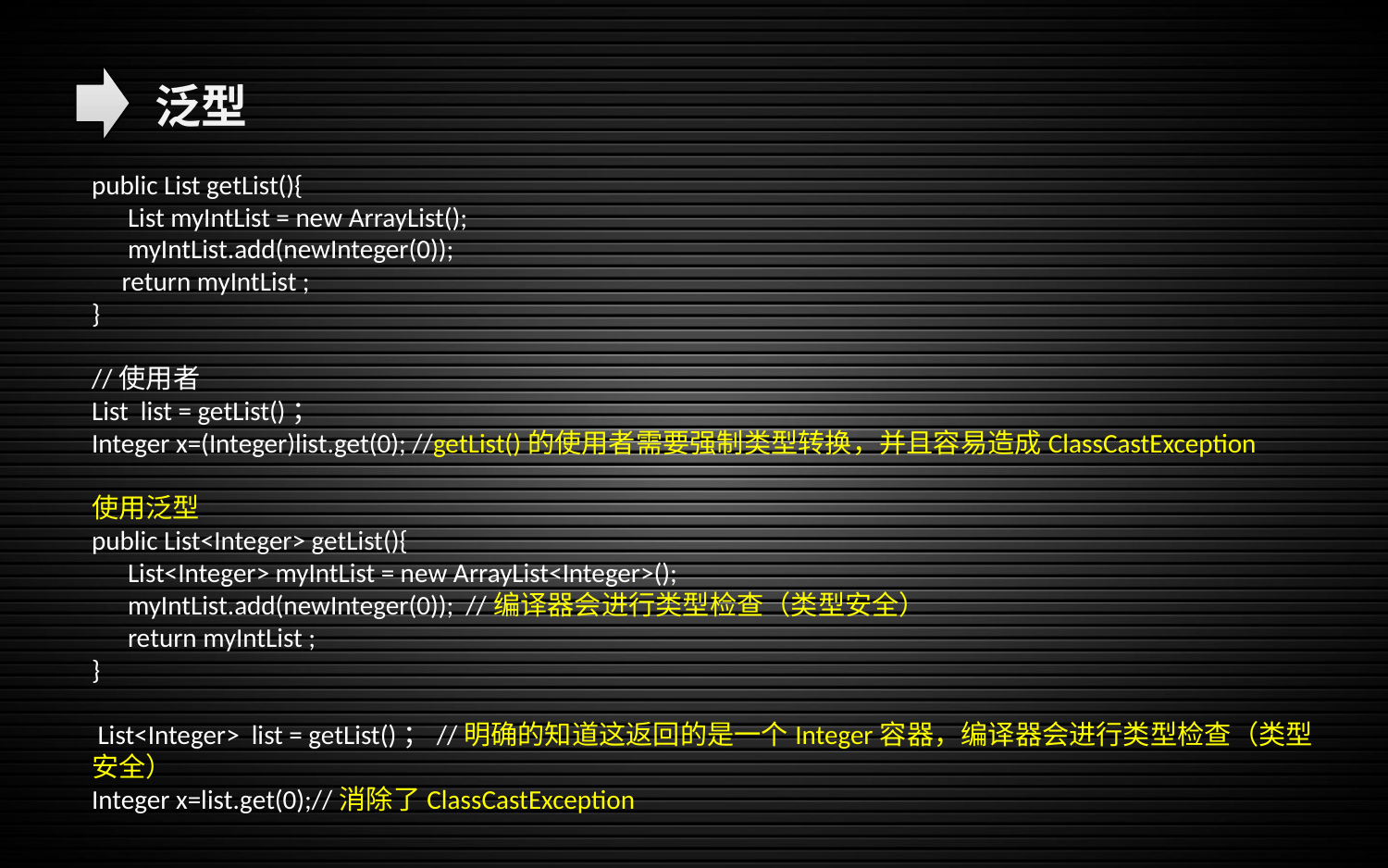

泛型
public List getList(){
      List myIntList = new ArrayList();
      myIntList.add(newInteger(0));
     return myIntList ;
}

//使用者
List  list = getList()；
Integer x=(Integer)list.get(0); //getList()的使用者需要强制类型转换，并且容易造成ClassCastException

使用泛型
public List<Integer> getList(){
      List<Integer> myIntList = new ArrayList<Integer>();
      myIntList.add(newInteger(0));  //编译器会进行类型检查（类型安全）
      return myIntList ;
}

 List<Integer>  list = getList()；//明确的知道这返回的是一个Integer容器，编译器会进行类型检查（类型安全）
Integer x=list.get(0);//消除了ClassCastException